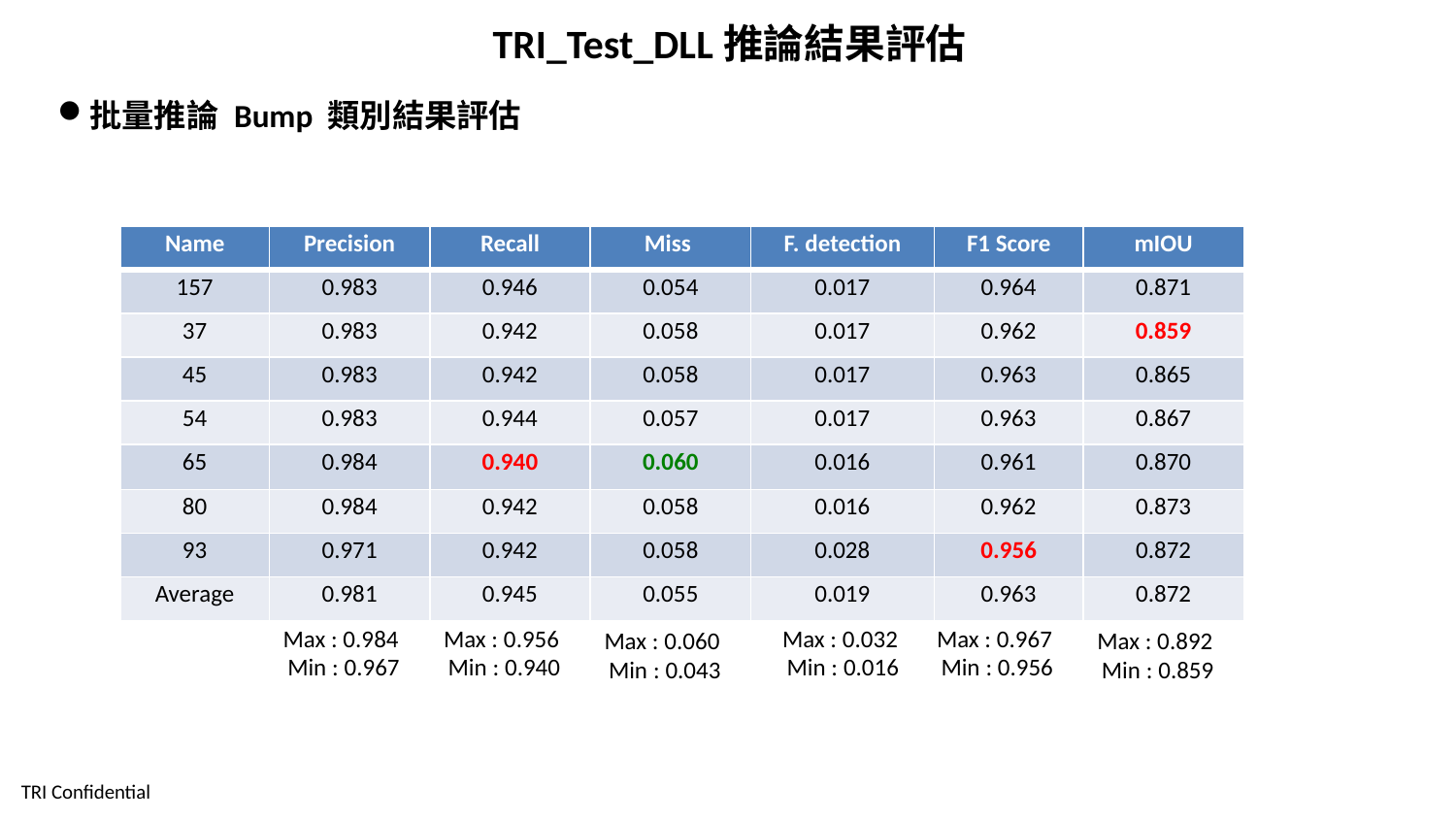

TRI_Test_DLL推論結果評估
批量推論 Bump 類別結果評估
| Name | Precision | Recall | Miss | F. detection | F1 Score | mIOU |
| --- | --- | --- | --- | --- | --- | --- |
| 157 | 0.983 | 0.946 | 0.054 | 0.017 | 0.964 | 0.871 |
| 37 | 0.983 | 0.942 | 0.058 | 0.017 | 0.962 | 0.859 |
| 45 | 0.983 | 0.942 | 0.058 | 0.017 | 0.963 | 0.865 |
| 54 | 0.983 | 0.944 | 0.057 | 0.017 | 0.963 | 0.867 |
| 65 | 0.984 | 0.940 | 0.060 | 0.016 | 0.961 | 0.870 |
| 80 | 0.984 | 0.942 | 0.058 | 0.016 | 0.962 | 0.873 |
| 93 | 0.971 | 0.942 | 0.058 | 0.028 | 0.956 | 0.872 |
| Average | 0.981 | 0.945 | 0.055 | 0.019 | 0.963 | 0.872 |
Max : 0.967
Min : 0.956
Max : 0.984
Min : 0.967
Max : 0.956
Min : 0.940
Max : 0.032
Min : 0.016
Max : 0.060
Min : 0.043
Max : 0.892
Min : 0.859
33
TRI Confidential